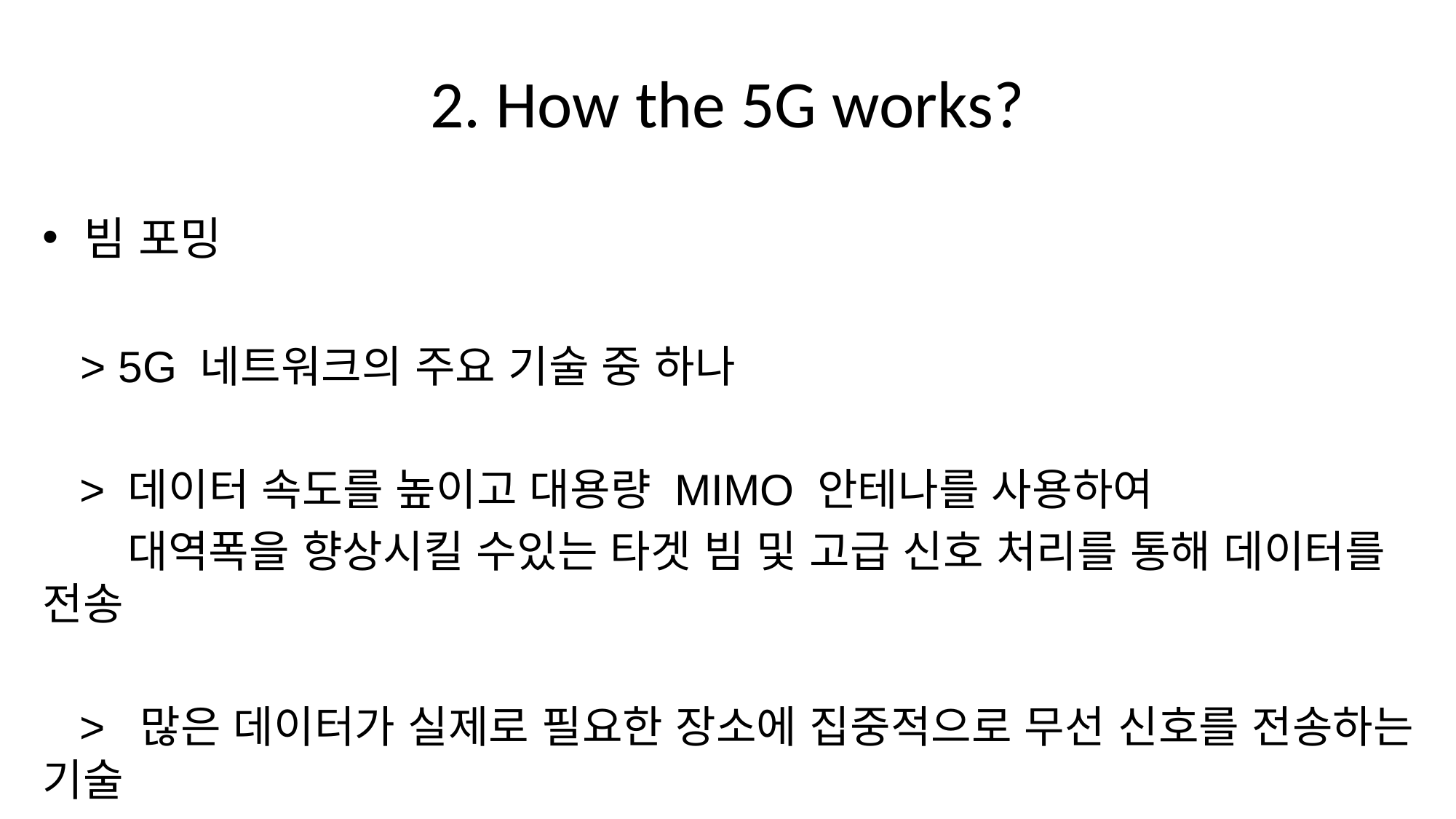

# 2. How the 5G works?
빔 포밍

   > 5G 네트워크의 주요 기술 중 하나

   > 데이터 속도를 높이고 대용량 MIMO 안테나를 사용하여
      대역폭을 향상시킬 수있는 타겟 빔 및 고급 신호 처리를 통해 데이터를 전송

   >  많은 데이터가 실제로 필요한 장소에 집중적으로 무선 신호를 전송하는 기술